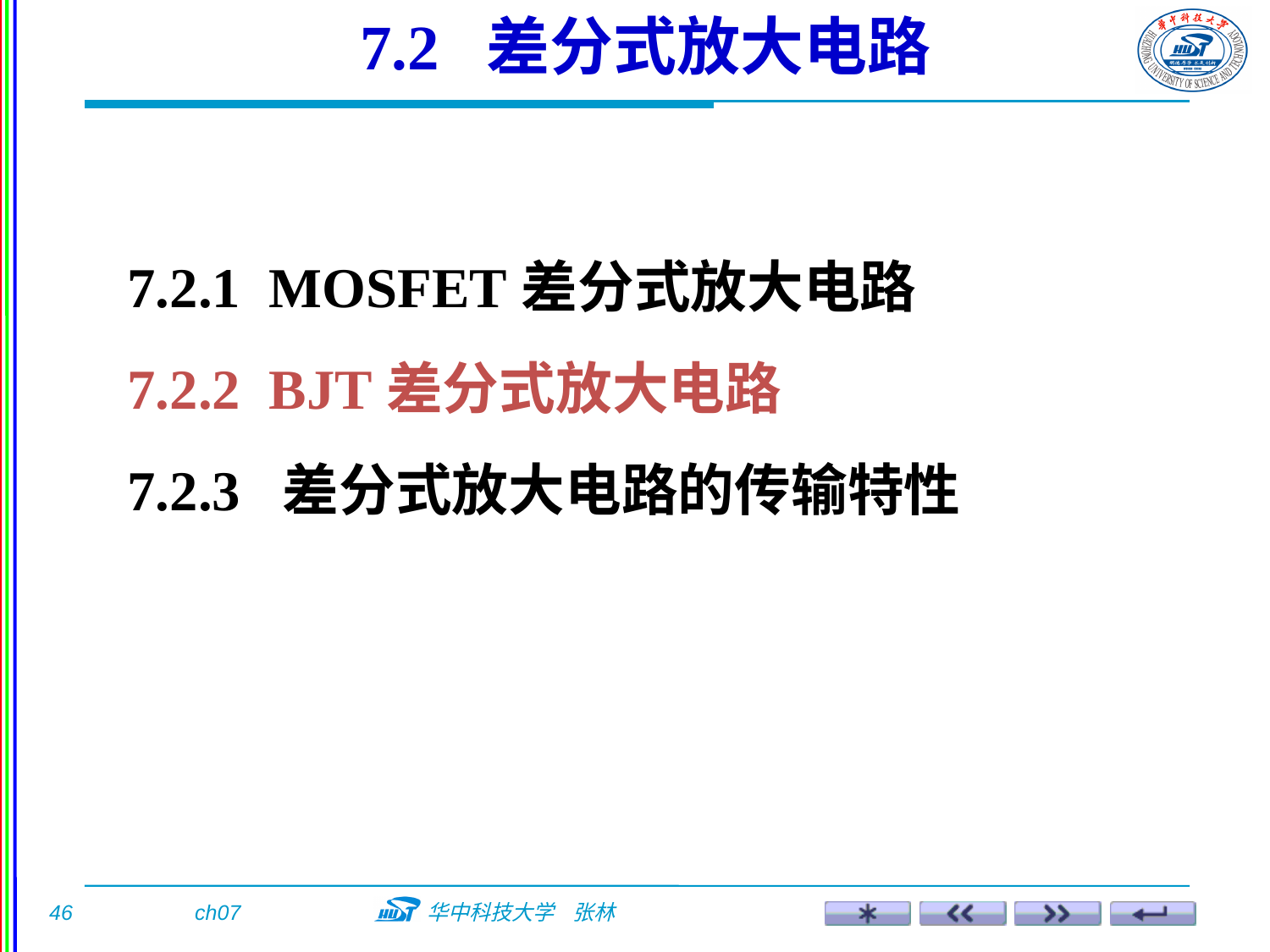

7.2  差分式放大电路
7.2.1  MOSFET差分式放大电路
7.2.2  BJT差分式放大电路
7.2.3  差分式放大电路的传输特性